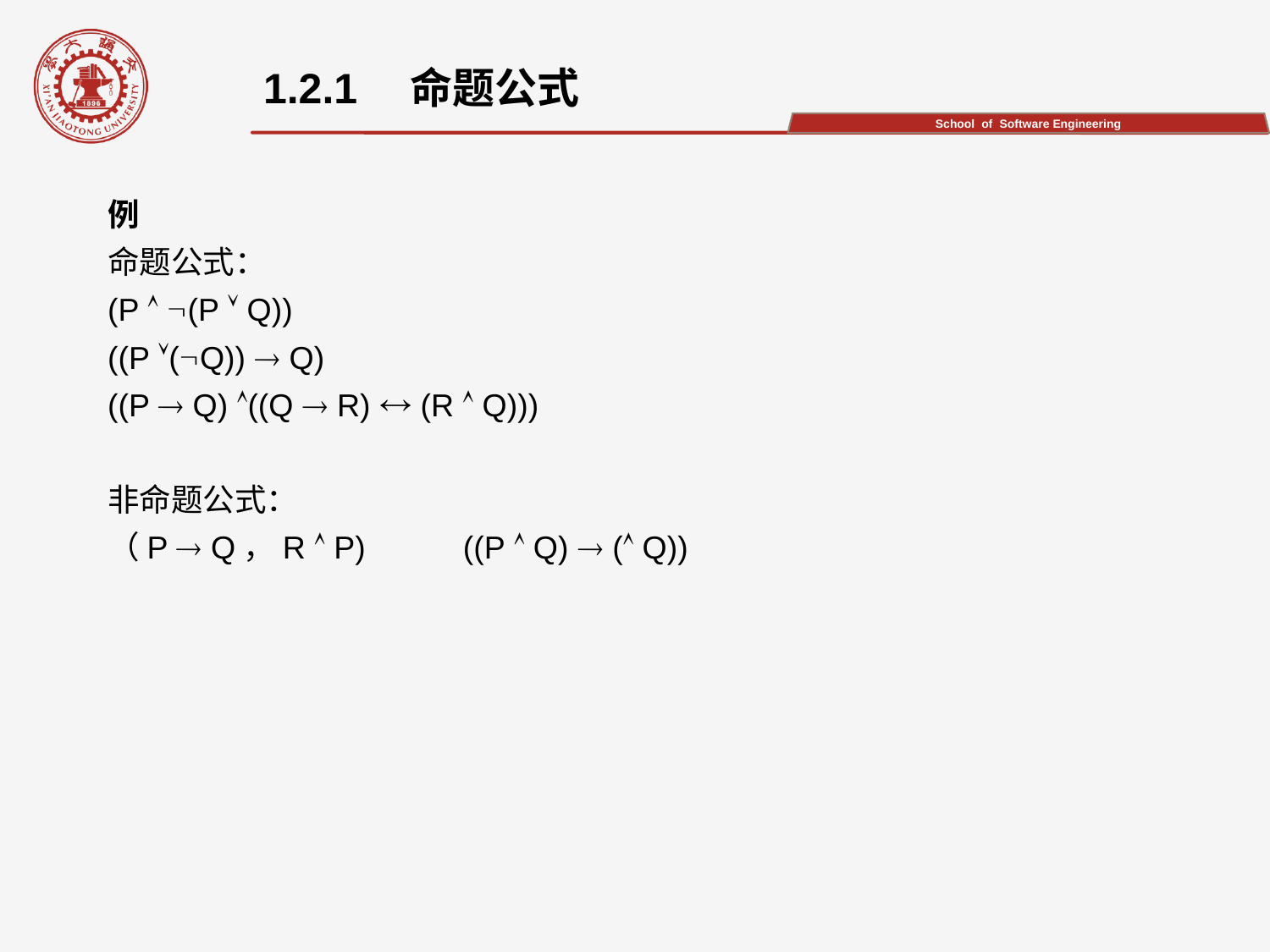

1.2.1　命题公式
例
命题公式：
(P ∧ ¬(P ∨ Q))
((P ∨(¬Q)) → Q)
((P → Q) ∧((Q → R) ↔ (R ∧ Q)))

非命题公式：
（P → Q，R ∧ P)           ((P ∧ Q) → (∧ Q))